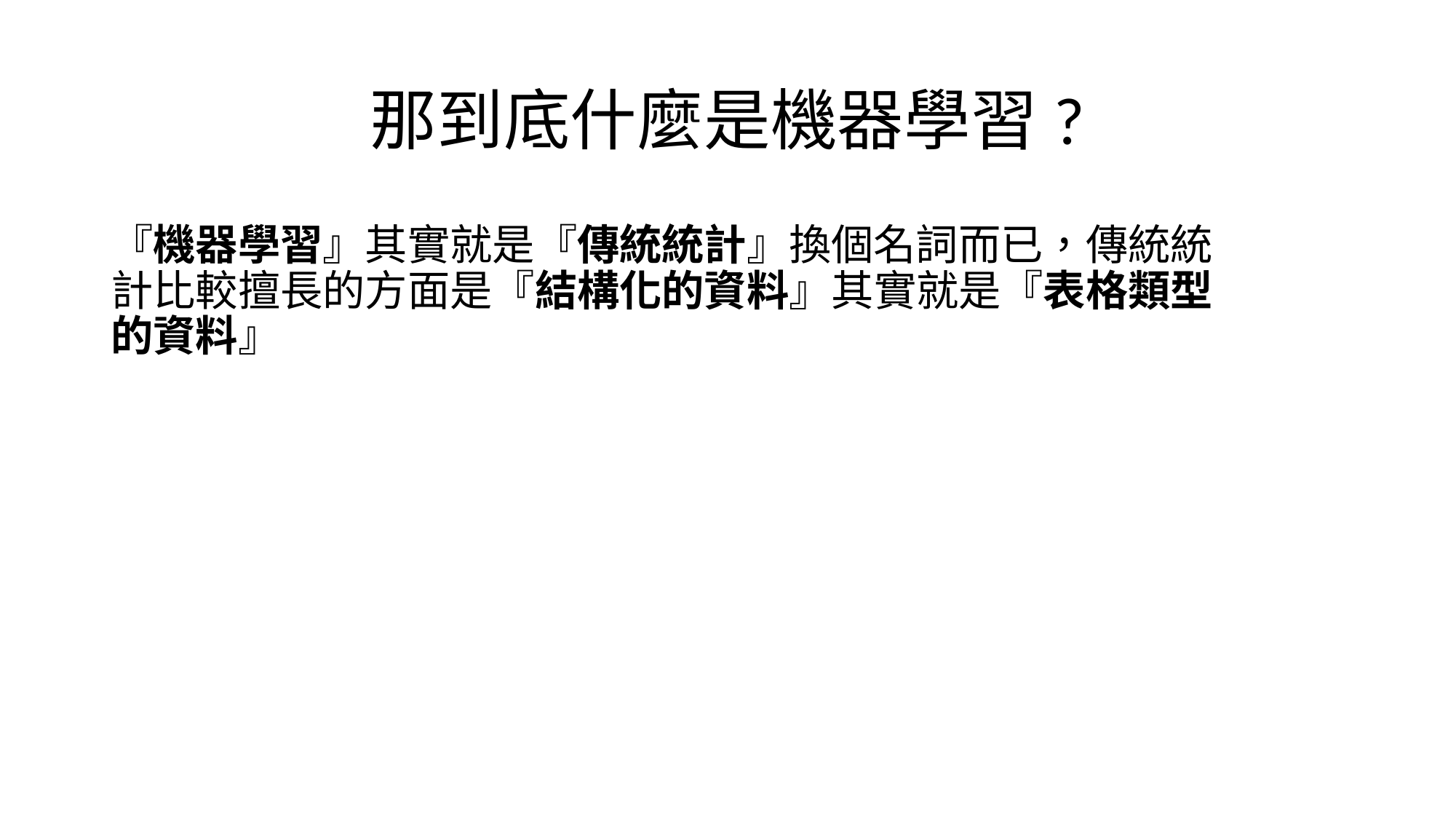

# 那到底什麼是機器學習?
『機器學習』其實就是『傳統統計』換個名詞而已，傳統統計比較擅長的方面是『結構化的資料』其實就是『表格類型的資料』